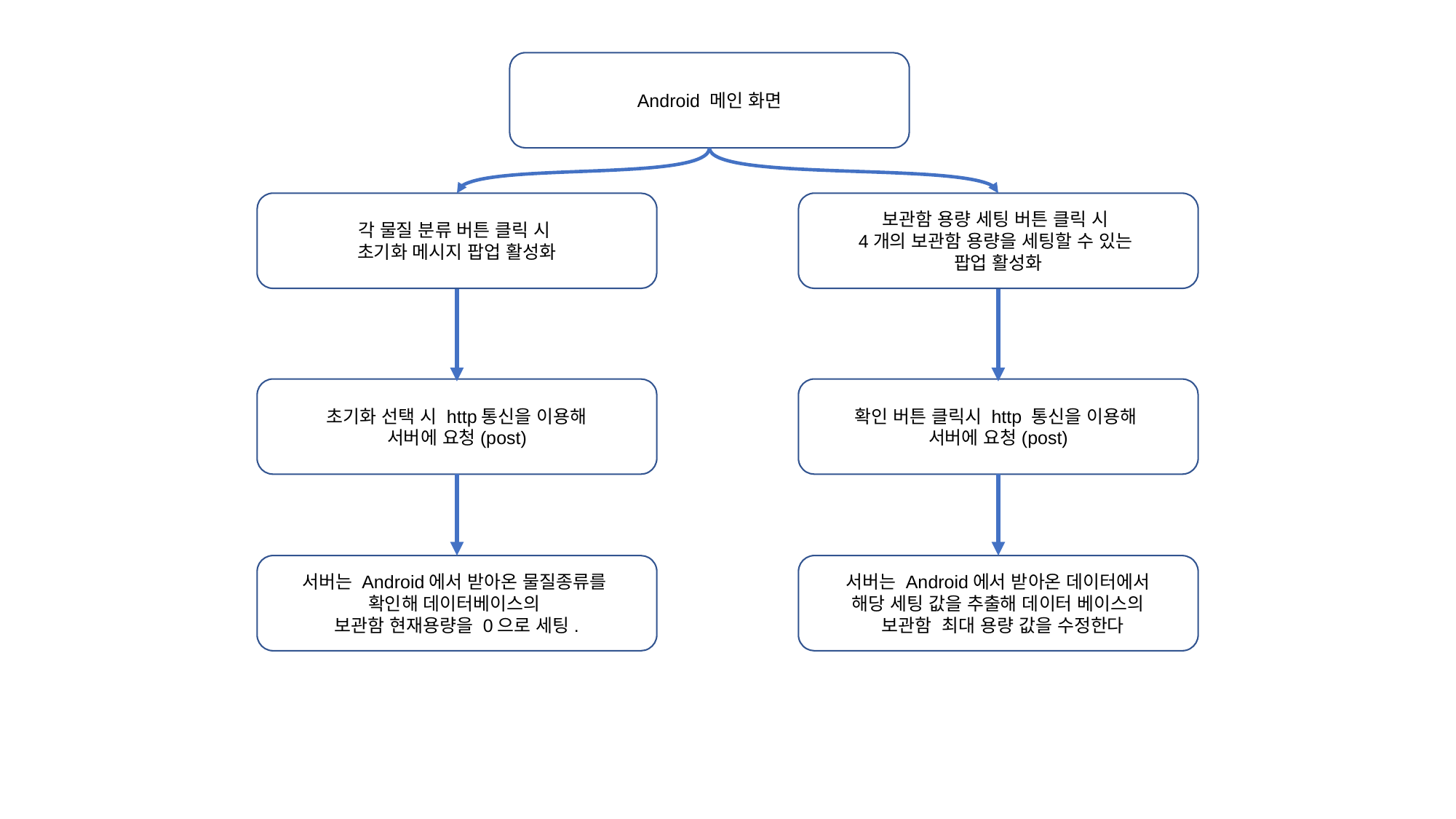

Android 메인 화면
각 물질 분류 버튼 클릭 시
초기화 메시지 팝업 활성화
보관함 용량 세팅 버튼 클릭 시
4개의 보관함 용량을 세팅할 수 있는
팝업 활성화
초기화 선택 시 http통신을 이용해
서버에 요청(post)
확인 버튼 클릭시 http 통신을 이용해
서버에 요청(post)
서버는 Android에서 받아온 물질종류를
확인해 데이터베이스의
보관함 현재용량을 0으로 세팅.
서버는 Android에서 받아온 데이터에서
해당 세팅 값을 추출해 데이터 베이스의
 보관함  최대 용량 값을 수정한다